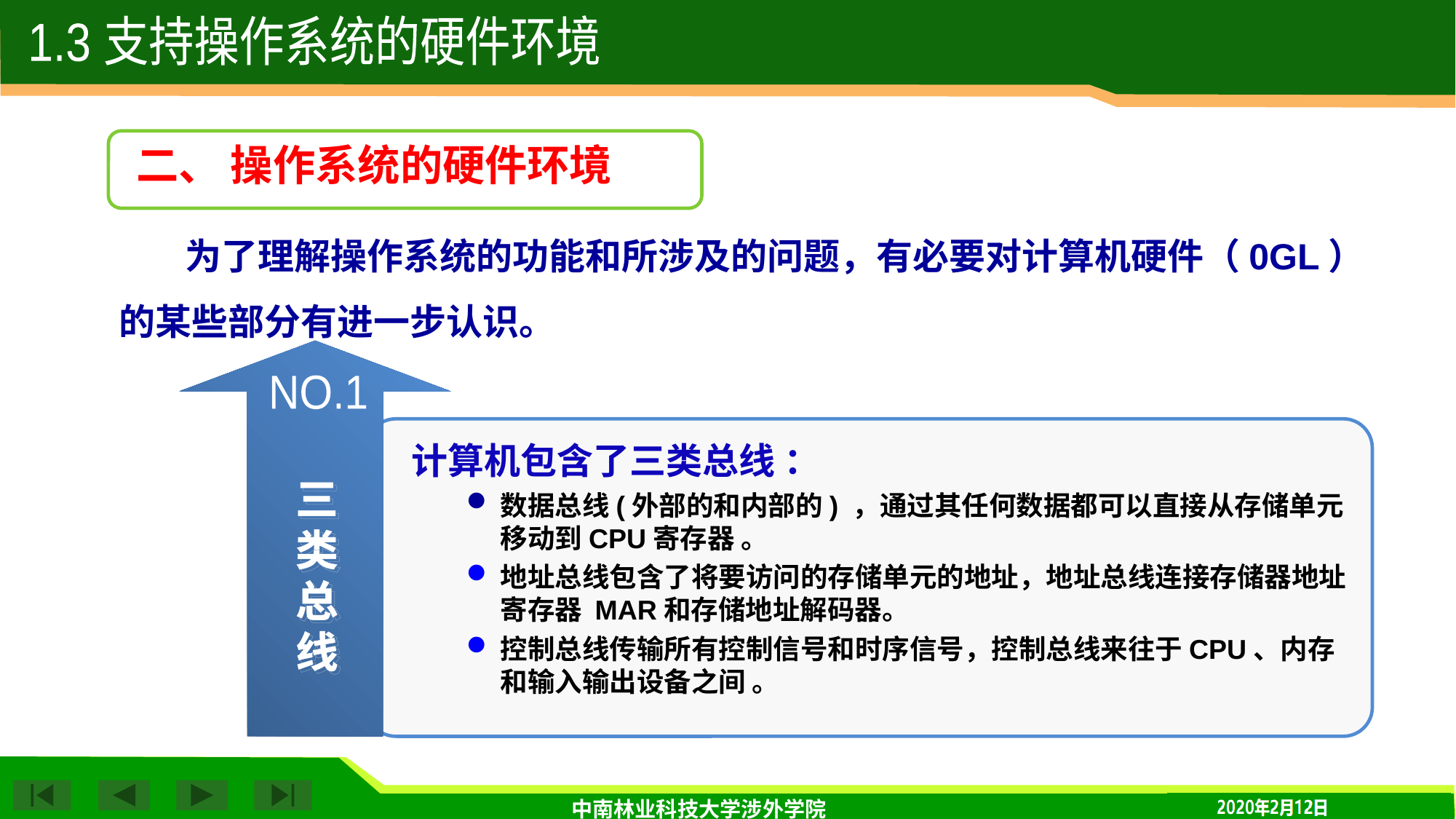

1.3 支持操作系统的硬件环境

二、 操作系统的硬件环境

       为了理解操作系统的功能和所涉及的问题，有必要对计算机硬件（0GL）的某些部分有进一步认识。

NO.1

计算机包含了三类总线 ：
数据总线(外部的和内部的) ，通过其任何数据都可以直接从存储单元移动到CPU寄存器 。
地址总线包含了将要访问的存储单元的地址，地址总线连接存储器地址寄存器 MAR和存储地址解码器。
控制总线传输所有控制信号和时序信号，控制总线来往于CPU、内存和输入输出设备之间 。

三类总线